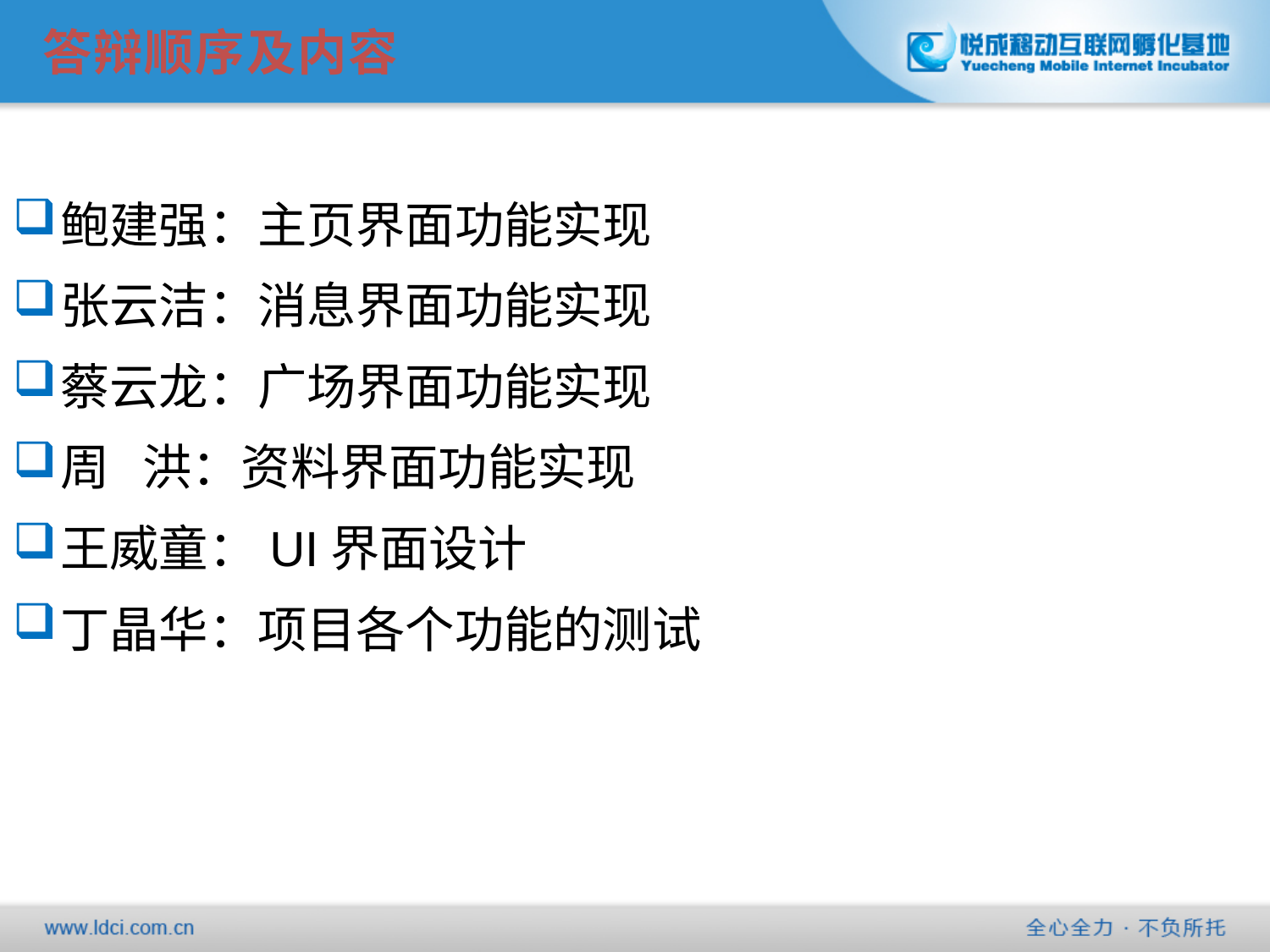

# 答辩顺序及内容

鲍建强：主页界面功能实现
张云洁：消息界面功能实现
蔡云龙：广场界面功能实现
周   洪：资料界面功能实现
王威童：UI界面设计
丁晶华：项目各个功能的测试